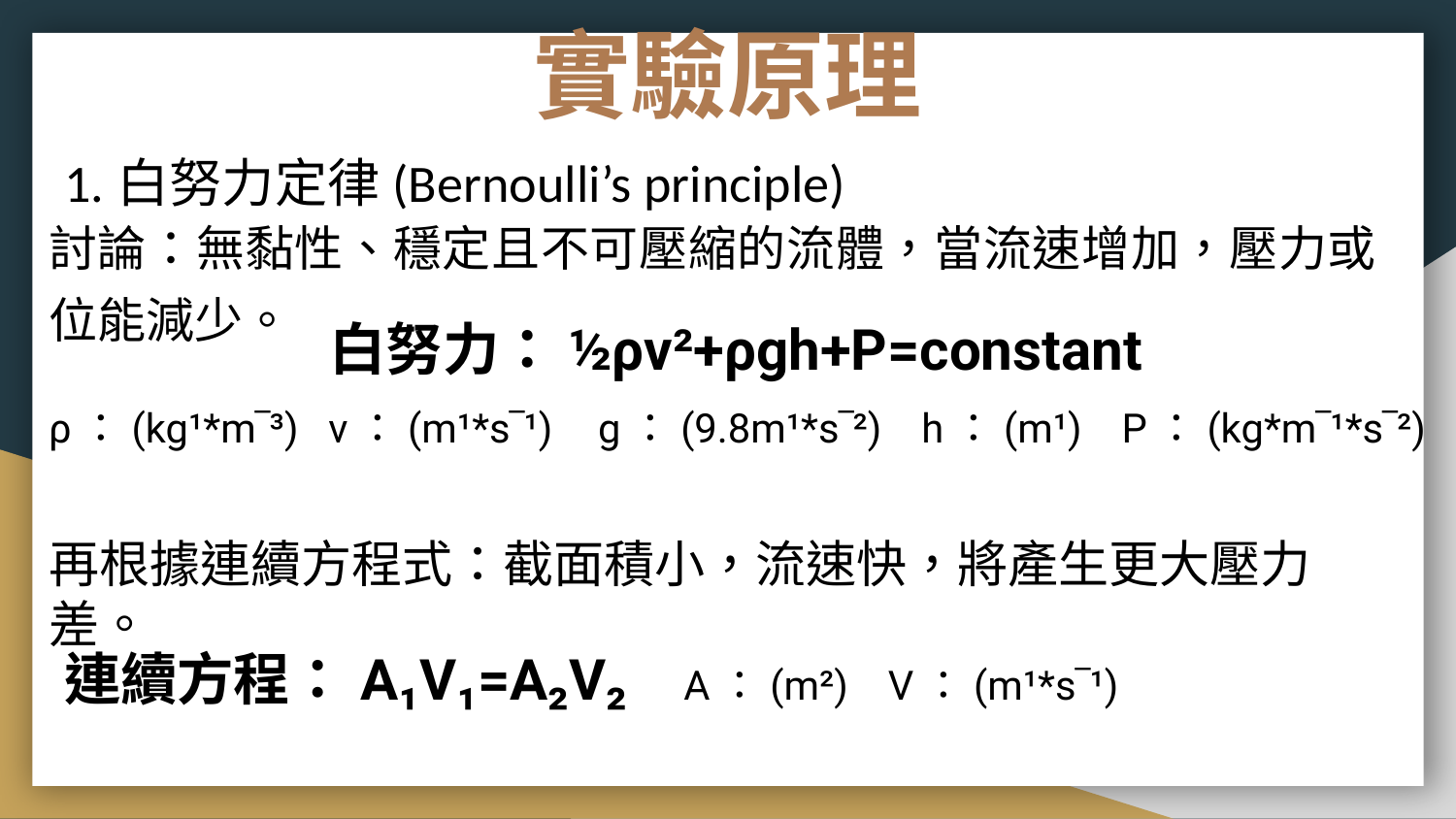

# 實驗原理
1.白努力定律(Bernoulli’s principle)

討論：無黏性、穩定且不可壓縮的流體，當流速增加，壓力或位能減少。

                   白努力：½ρv²+ρgh+P=constant
ρ：(kg¹*m‾³)   v：(m¹*s‾¹)   g：(9.8m¹*s‾²)    h：(m¹)    P：(kg*m‾¹*s‾²)
再根據連續方程式：截面積小，流速快，將產生更大壓力差。

連續方程：A₁V₁=A₂V₂    A：(m²)    V：(m¹*s‾¹)